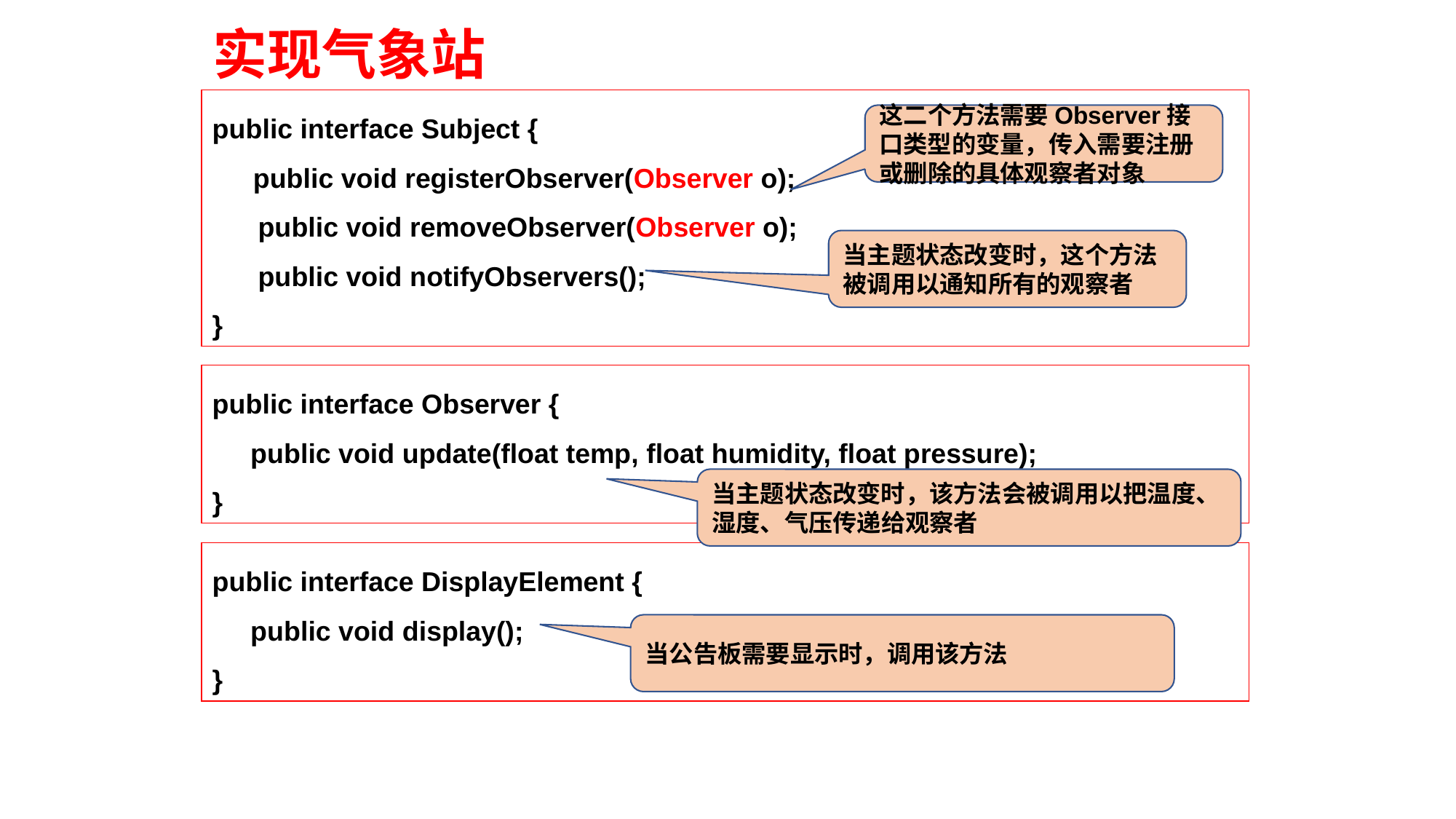

实现气象站
public interface Subject {
	public void registerObserver(Observer o);
      public void removeObserver(Observer o);
      public void notifyObservers();
}
这二个方法需要Observer接口类型的变量，传入需要注册或删除的具体观察者对象
当主题状态改变时，这个方法被调用以通知所有的观察者
public interface Observer {
     public void update(float temp, float humidity, float pressure);
}
当主题状态改变时，该方法会被调用以把温度、
湿度、气压传递给观察者
public interface DisplayElement {
     public void display();
}
当公告板需要显示时，调用该方法
217